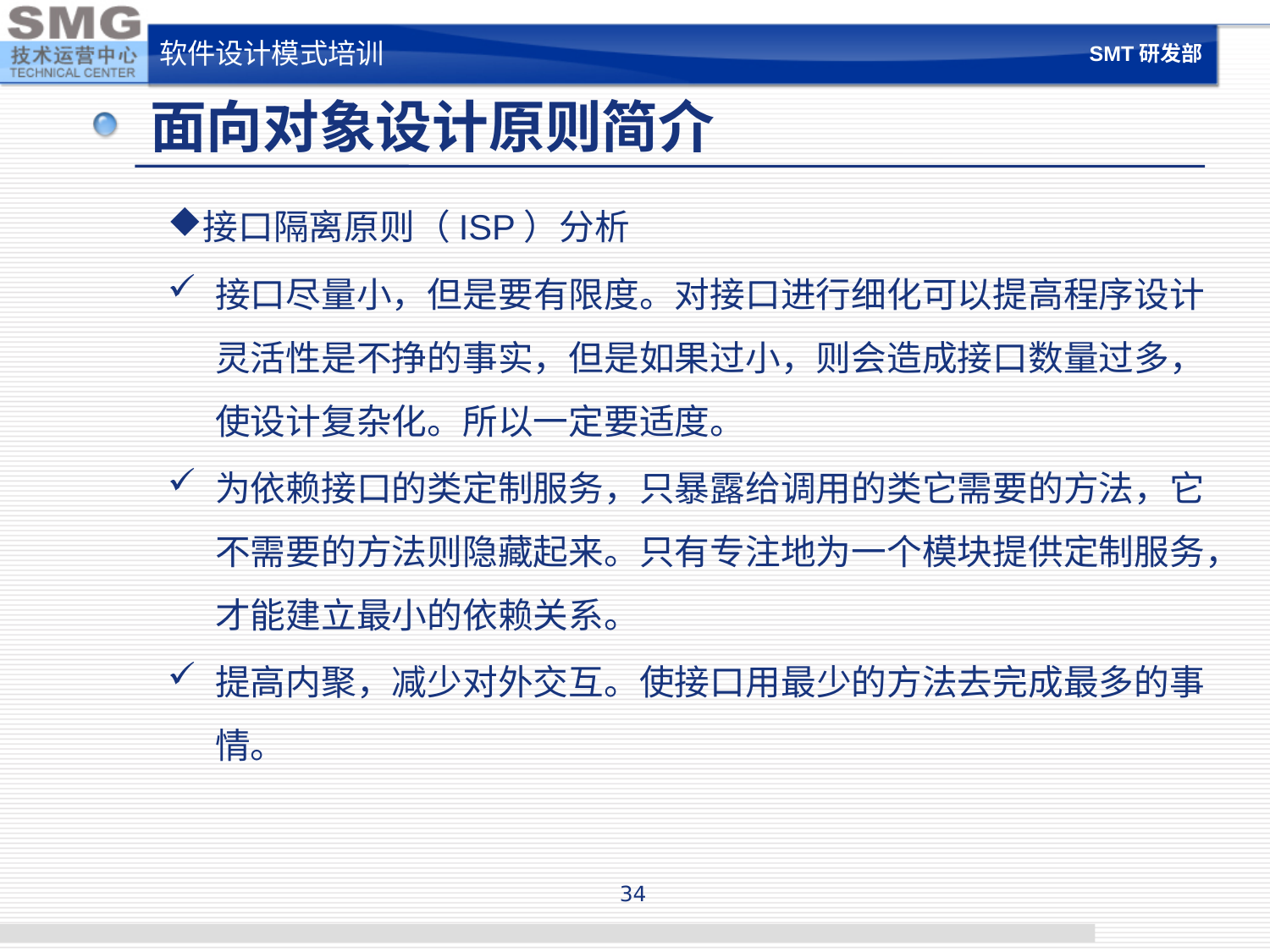

SMT研发部
软件设计模式培训
# 面向对象设计原则简介
接口隔离原则（ISP）分析
接口尽量小，但是要有限度。对接口进行细化可以提高程序设计灵活性是不挣的事实，但是如果过小，则会造成接口数量过多，使设计复杂化。所以一定要适度。
为依赖接口的类定制服务，只暴露给调用的类它需要的方法，它不需要的方法则隐藏起来。只有专注地为一个模块提供定制服务，才能建立最小的依赖关系。
提高内聚，减少对外交互。使接口用最少的方法去完成最多的事情。
34